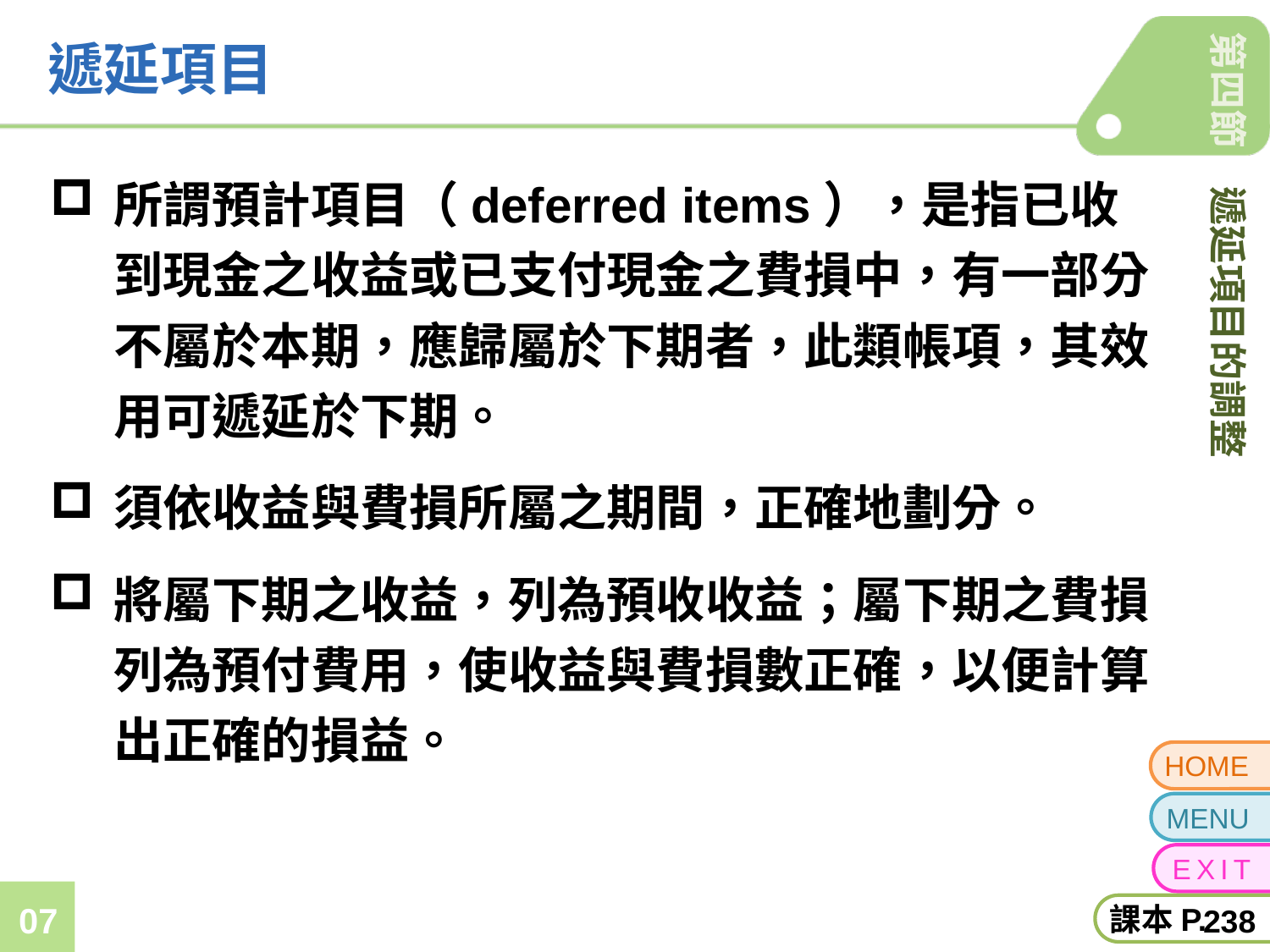

# 遞延項目
所謂預計項目（deferred items），是指已收到現金之收益或已支付現金之費損中，有一部分不屬於本期，應歸屬於下期者，此類帳項，其效用可遞延於下期。
須依收益與費損所屬之期間，正確地劃分。
將屬下期之收益，列為預收收益；屬下期之費損列為預付費用，使收益與費損數正確，以便計算出正確的損益。
238